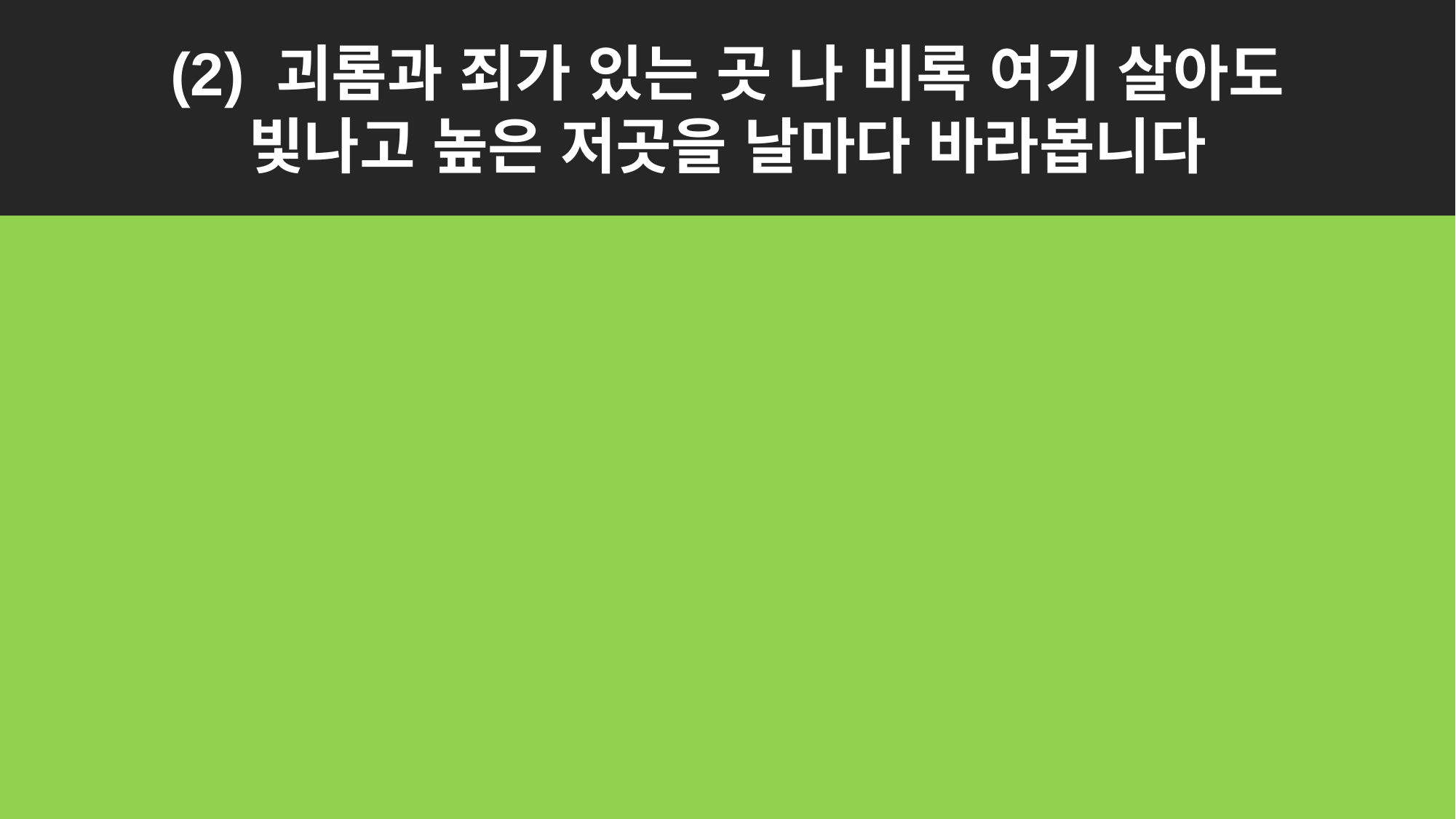

(2) 괴롬과 죄가 있는 곳 나 비록 여기 살아도
빛나고 높은 저곳을 날마다 바라봅니다